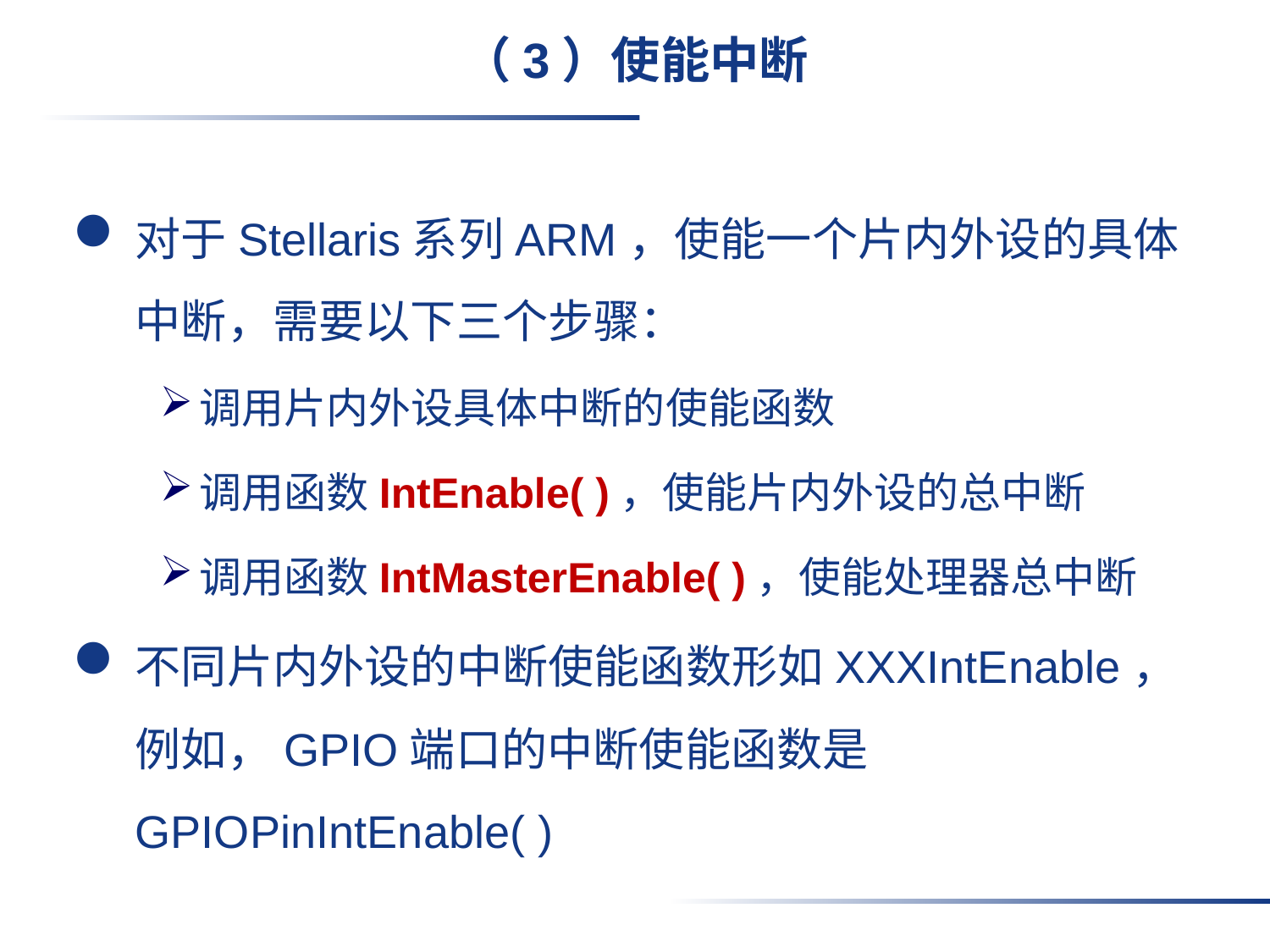

# （3）使能中断
对于Stellaris系列ARM，使能一个片内外设的具体中断，需要以下三个步骤：
调用片内外设具体中断的使能函数
调用函数IntEnable( )，使能片内外设的总中断
调用函数IntMasterEnable( )，使能处理器总中断
不同片内外设的中断使能函数形如XXXIntEnable，例如，GPIO端口的中断使能函数是GPIOPinIntEnable( )